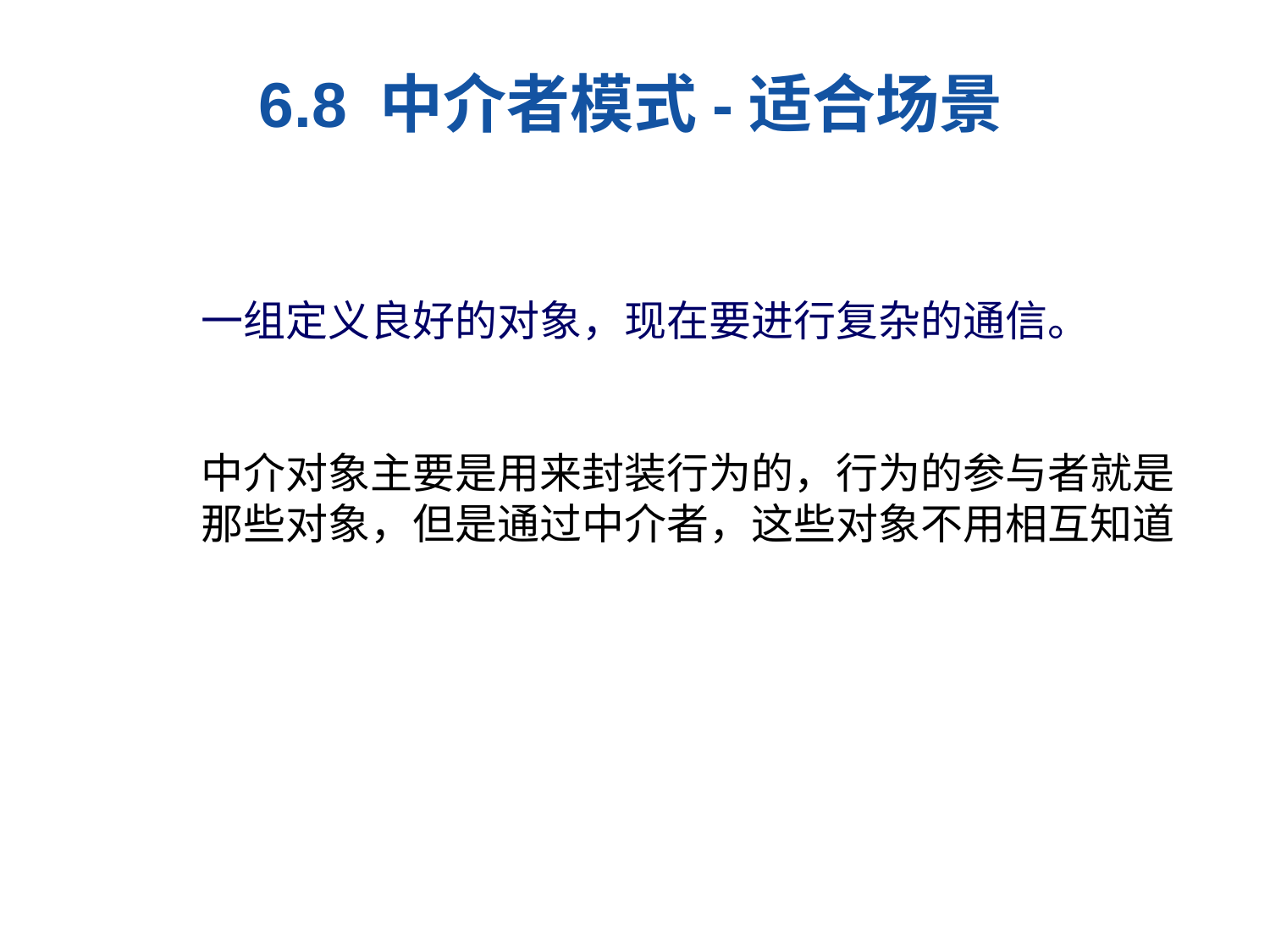

6.8 中介者模式-适合场景

一组定义良好的对象，现在要进行复杂的通信。

中介对象主要是用来封装行为的，行为的参与者就是那些对象，但是通过中介者，这些对象不用相互知道